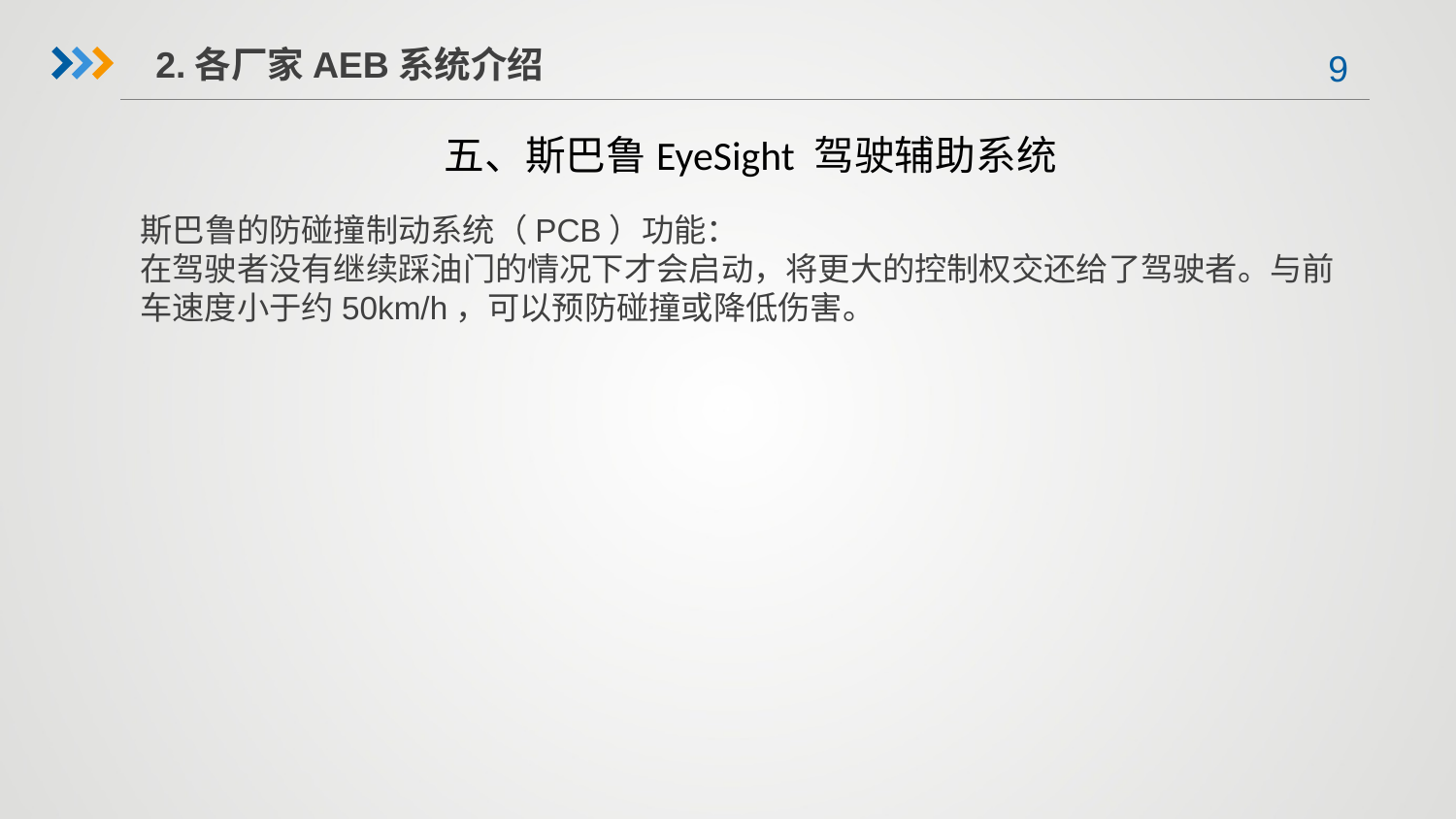

2.各厂家AEB系统介绍
五、斯巴鲁EyeSight 驾驶辅助系统
斯巴鲁的防碰撞制动系统（PCB）功能：
在驾驶者没有继续踩油门的情况下才会启动，将更大的控制权交还给了驾驶者。与前车速度小于约50km/h，可以预防碰撞或降低伤害。